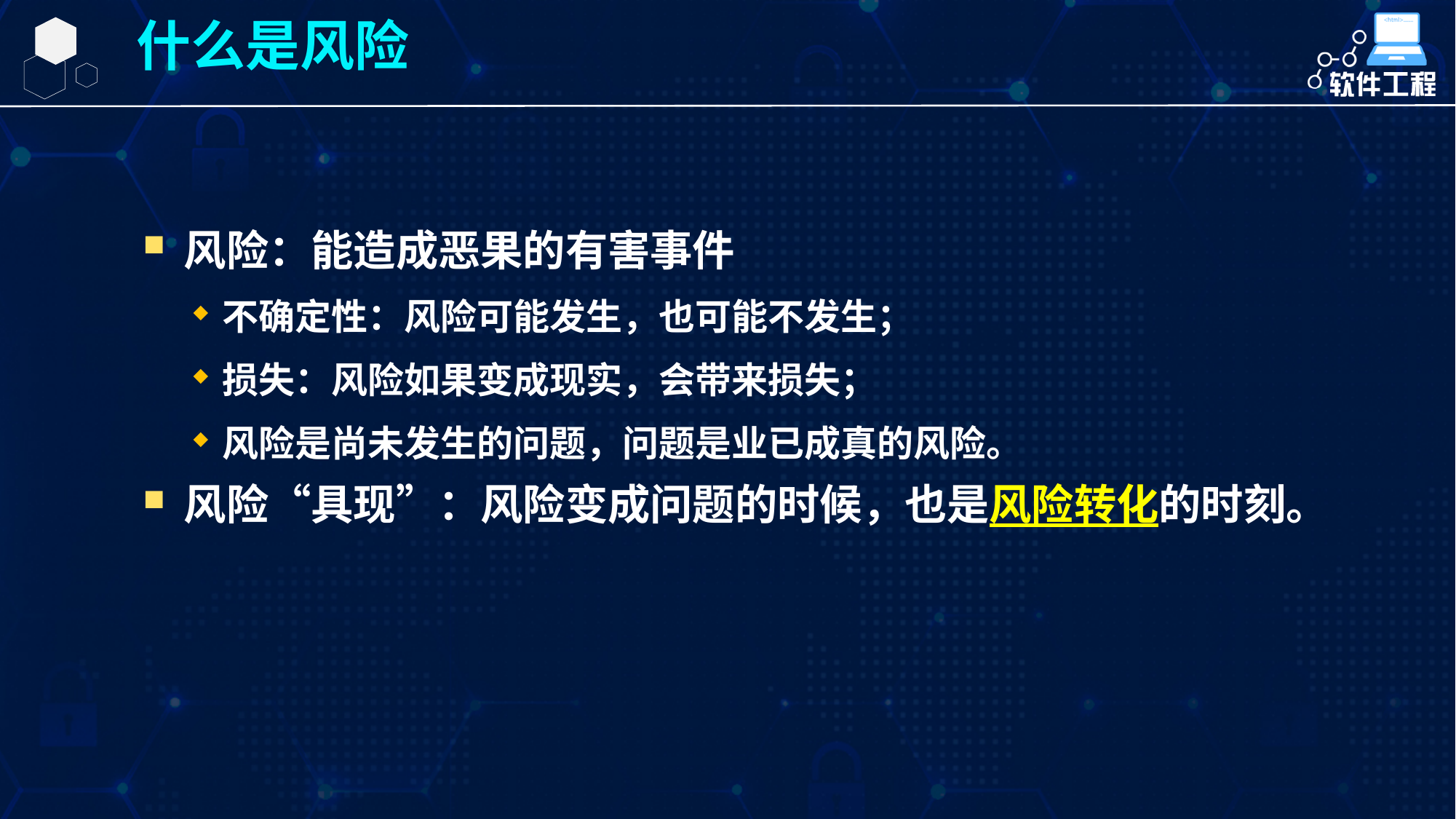

什么是风险
风险：能造成恶果的有害事件
不确定性：风险可能发生，也可能不发生；
损失：风险如果变成现实，会带来损失；
风险是尚未发生的问题，问题是业已成真的风险。
风险“具现”：风险变成问题的时候，也是风险转化的时刻。